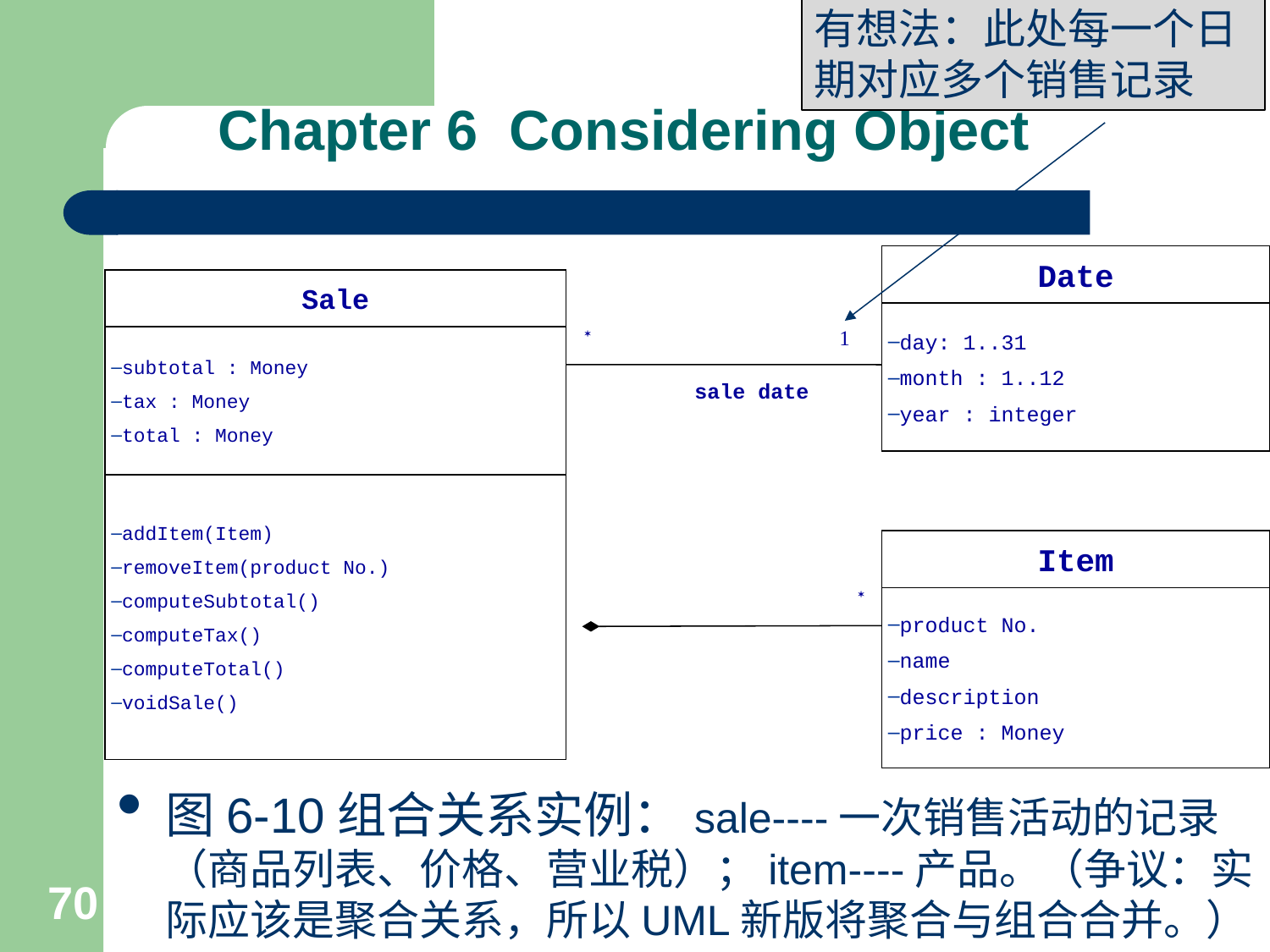

有想法：此处每一个日期对应多个销售记录
# Chapter 6  Considering Object
Date
day: 1..31
month : 1..12
year : integer
Sale
subtotal : Money
tax : Money
total : Money
addItem(Item)
removeItem(product No.)
computeSubtotal()
computeTax()
computeTotal()
voidSale()
∗
1

sale date
Item
∗
product No.
name
description
price : Money

图6-10组合关系实例：sale----一次销售活动的记录（商品列表、价格、营业税）；item----产品。（争议：实际应该是聚合关系，所以UML新版将聚合与组合合并。）
70